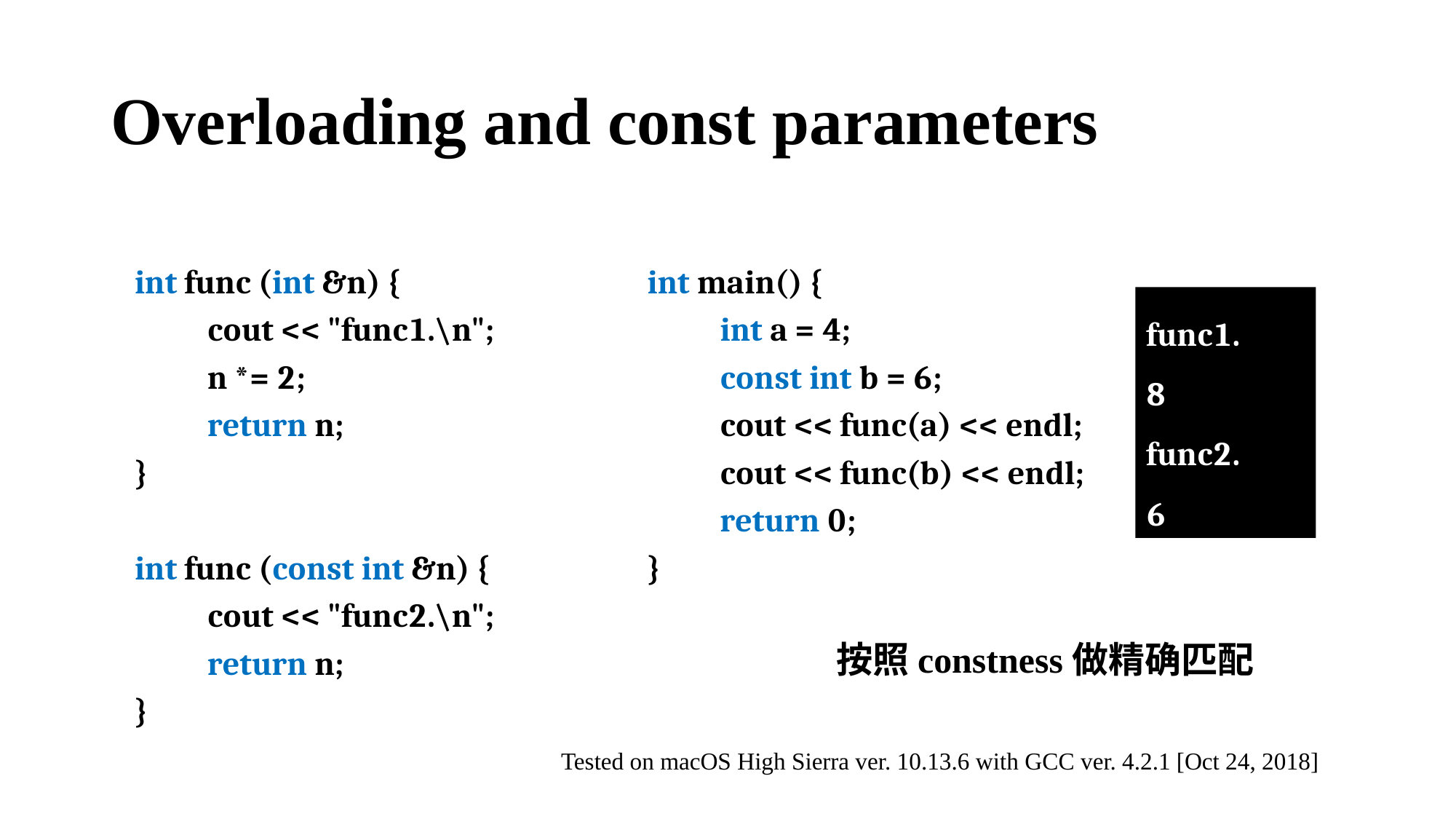

# Overloading and const parameters
int func (int &n) {
          cout << "func1.\n";
          n *= 2;
          return n;
}

int func (const int &n) {
          cout << "func2.\n";
          return n;
}
int main() {
          int a = 4;
          const int b = 6;
          cout << func(a) << endl;
          cout << func(b) << endl;
          return 0;
}
func1.
8
func2.
6
按照constness做精确匹配
Tested on macOS High Sierra ver. 10.13.6 with GCC ver. 4.2.1 [Oct 24, 2018]